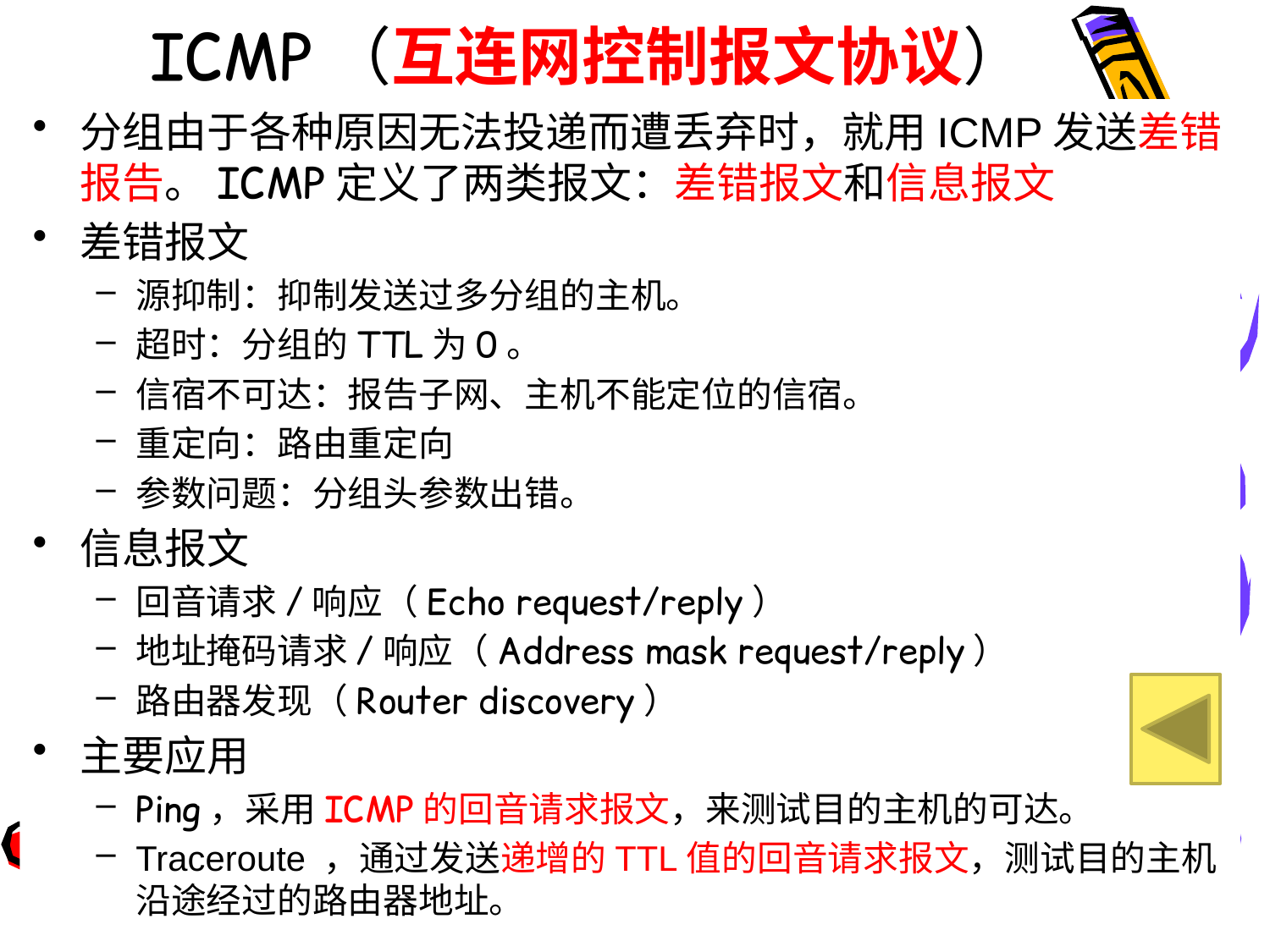

# ICMP（互连网控制报文协议）
分组由于各种原因无法投递而遭丢弃时，就用ICMP发送差错报告。ICMP定义了两类报文：差错报文和信息报文
差错报文
源抑制：抑制发送过多分组的主机。
超时：分组的TTL为0。
信宿不可达：报告子网、主机不能定位的信宿。
重定向：路由重定向
参数问题：分组头参数出错。
信息报文
回音请求/响应（Echo request/reply）
地址掩码请求/响应（Address mask request/reply）
路由器发现（Router discovery）
主要应用
Ping，采用ICMP的回音请求报文，来测试目的主机的可达。
Traceroute ，通过发送递增的TTL值的回音请求报文，测试目的主机沿途经过的路由器地址。

37